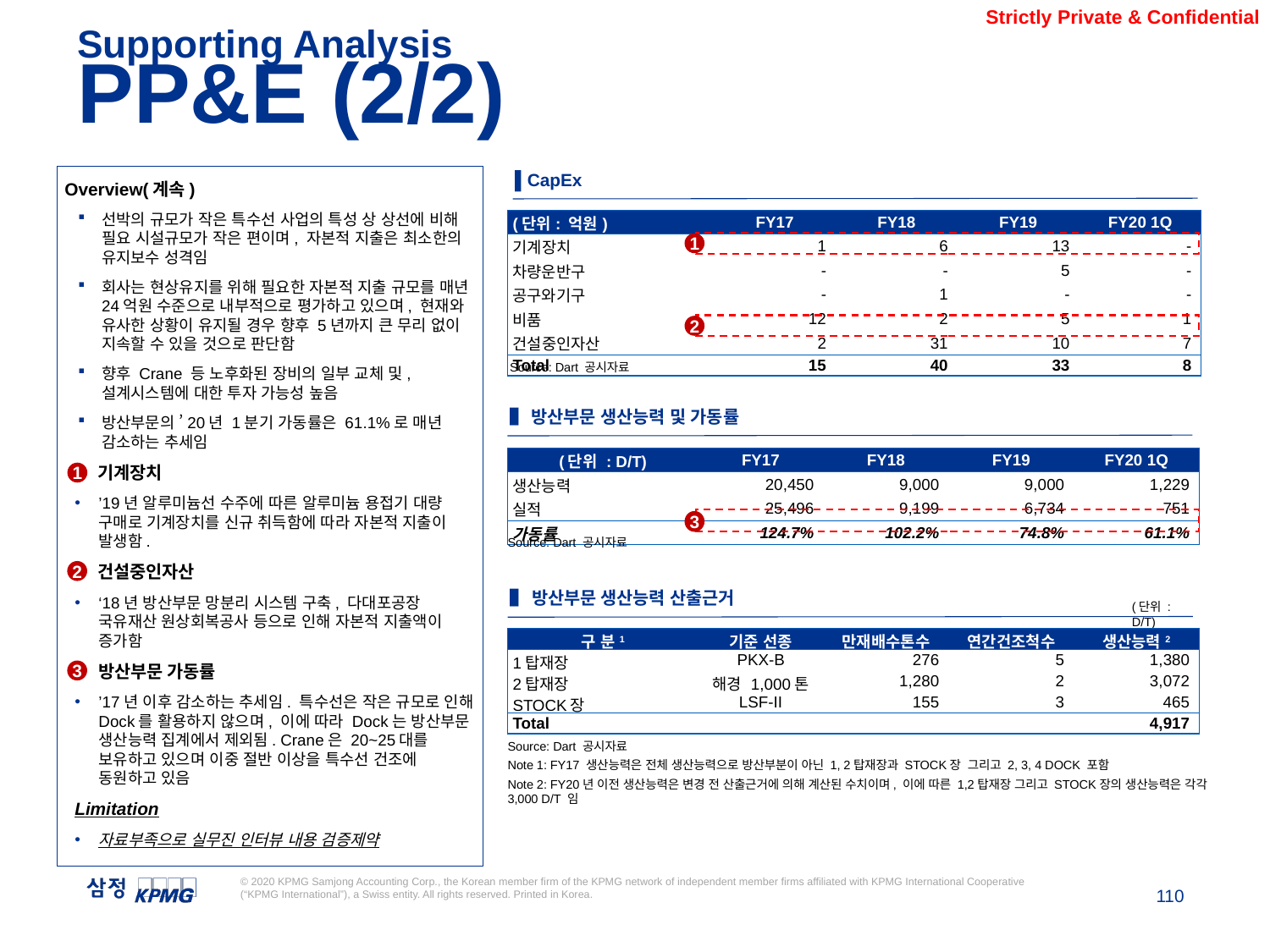

Supporting Analysis
PP&E (2/2)
▌CapEx

Overview(계속)
선박의 규모가 작은 특수선 사업의 특성 상 상선에 비해 필요 시설규모가 작은 편이며, 자본적 지출은 최소한의 유지보수 성격임
회사는 현상유지를 위해 필요한 자본적 지출 규모를 매년 24억원 수준으로 내부적으로 평가하고 있으며, 현재와 유사한 상황이 유지될 경우 향후 5년까지 큰 무리 없이 지속할 수 있을 것으로 판단함
향후 Crane 등 노후화된 장비의 일부 교체 및, 설계시스템에 대한 투자 가능성 높음
방산부문의 ’20년 1분기 가동률은 61.1%로 매년 감소하는 추세임
      기계장치
’19년 알루미늄선 수주에 따른 알루미늄 용접기 대량 구매로 기계장치를 신규 취득함에 따라 자본적 지출이 발생함.
      건설중인자산
‘18년 방산부문 망분리 시스템 구축, 다대포공장 국유재산 원상회복공사 등으로 인해 자본적 지출액이 증가함
    방산부문 가동률
’17년 이후 감소하는 추세임. 특수선은 작은 규모로 인해 Dock를 활용하지 않으며, 이에 따라 Dock는 방산부문 생산능력 집계에서 제외됨. Crane은 20~25대를 보유하고 있으며 이중 절반 이상을 특수선 건조에 동원하고 있음
Limitation
자료부족으로 실무진 인터뷰 내용 검증제약
| (단위: 억원) | FY17 | FY18 | FY19 | FY20 1Q |
| --- | --- | --- | --- | --- |
| 기계장치 | 1 | 6 | 13 | - |
| 차량운반구 | - | - | 5 | - |
| 공구와기구 | - | 1 | - | - |
| 비품 | 12 | 2 | 5 | 1 |
| 건설중인자산 | 2 | 31 | 10 | 7 |
| Total | 15 | 40 | 33 | 8 |

1

2
Source: Dart 공시자료
▌방산부문 생산능력 및 가동률

| (단위 : D/T) | FY17 | FY18 | FY19 | FY20 1Q |
| --- | --- | --- | --- | --- |
| 생산능력 | 20,450 | 9,000 | 9,000 | 1,229 |
| 실적 | 25,496 | 9,199 | 6,734 | 751 |
| 가동률 | 124.7% | 102.2% | 74.8% | 61.1% |
1

3
Source: Dart 공시자료
2
▌방산부문 생산능력 산출근거

(단위 : D/T)
| 구 분1 | 기준 선종 | 만재배수톤수 | 연간건조척수 | 생산능력2 |
| --- | --- | --- | --- | --- |
| 1탑재장 | PKX-B | 276 | 5 | 1,380 |
| 2탑재장 | 해경 1,000톤 | 1,280 | 2 | 3,072 |
| STOCK장 | LSF-II | 155 | 3 | 465 |
| Total |  |  |  | 4,917 |
3
Source: Dart 공시자료
Note 1: FY17 생산능력은 전체 생산능력으로 방산부분이 아닌 1, 2탑재장과 STOCK장  그리고 2, 3, 4 DOCK 포함
Note 2: FY20년 이전 생산능력은 변경 전 산출근거에 의해 계산된 수치이며, 이에 따른 1,2탑재장 그리고 STOCK장의 생산능력은 각각 3,000 D/T 임